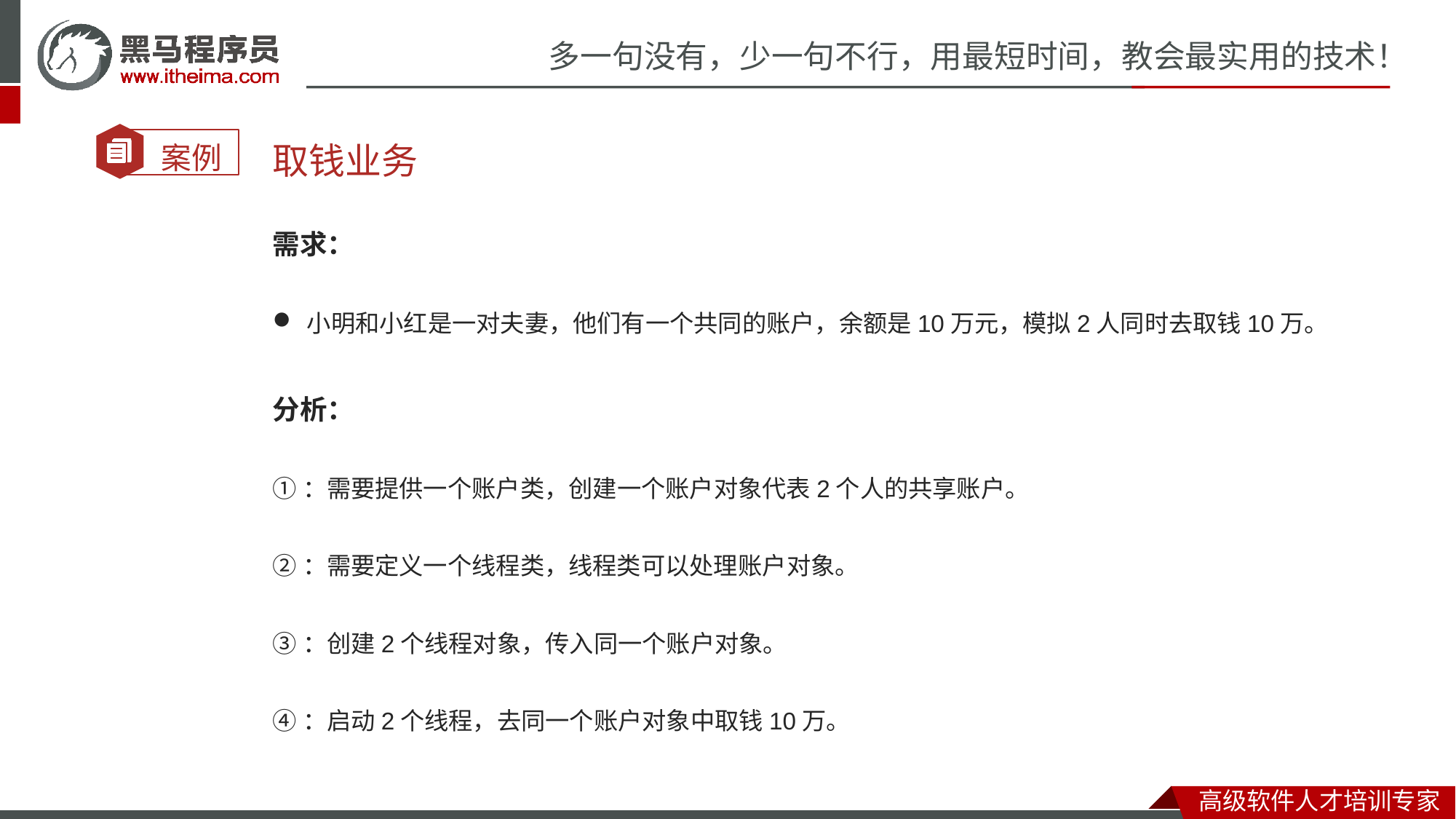

取钱业务
需求：
小明和小红是一对夫妻，他们有一个共同的账户，余额是10万元，模拟2人同时去取钱10万。
分析：
①：需要提供一个账户类，创建一个账户对象代表2个人的共享账户。
②：需要定义一个线程类，线程类可以处理账户对象。
③：创建2个线程对象，传入同一个账户对象。
④：启动2个线程，去同一个账户对象中取钱10万。